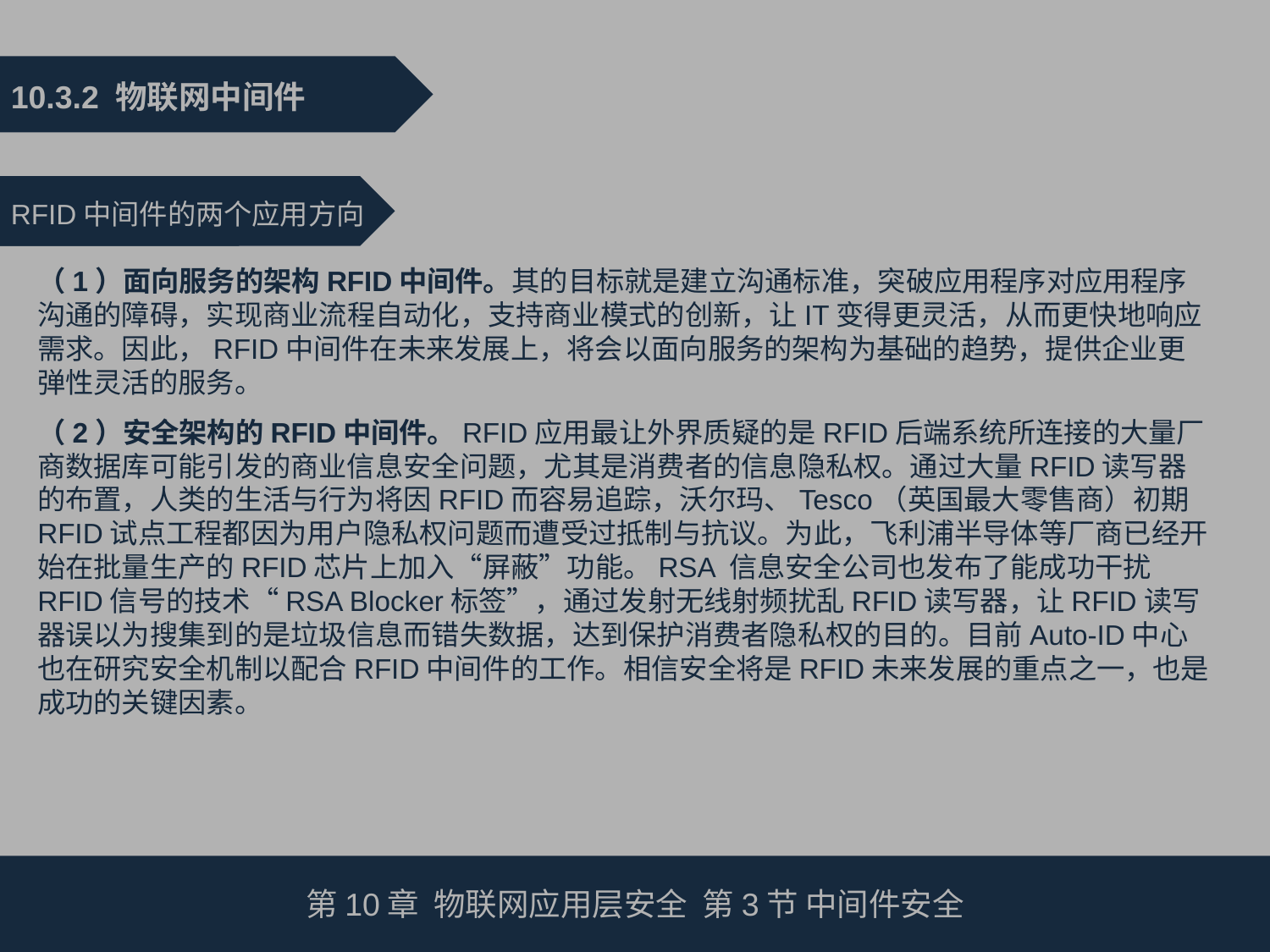

10.3.2 物联网中间件

RFID中间件的两个应用方向
（1）面向服务的架构RFID中间件。其的目标就是建立沟通标准，突破应用程序对应用程序沟通的障碍，实现商业流程自动化，支持商业模式的创新，让IT变得更灵活，从而更快地响应需求。因此，RFID中间件在未来发展上，将会以面向服务的架构为基础的趋势，提供企业更弹性灵活的服务。
（2）安全架构的RFID中间件。RFID应用最让外界质疑的是RFID后端系统所连接的大量厂商数据库可能引发的商业信息安全问题，尤其是消费者的信息隐私权。通过大量RFID读写器的布置，人类的生活与行为将因RFID而容易追踪，沃尔玛、Tesco（英国最大零售商）初期RFID试点工程都因为用户隐私权问题而遭受过抵制与抗议。为此，飞利浦半导体等厂商已经开始在批量生产的RFID芯片上加入“屏蔽”功能。RSA 信息安全公司也发布了能成功干扰RFID信号的技术“RSA Blocker标签”，通过发射无线射频扰乱RFID读写器，让RFID读写器误以为搜集到的是垃圾信息而错失数据，达到保护消费者隐私权的目的。目前Auto-ID中心也在研究安全机制以配合RFID中间件的工作。相信安全将是RFID未来发展的重点之一，也是成功的关键因素。